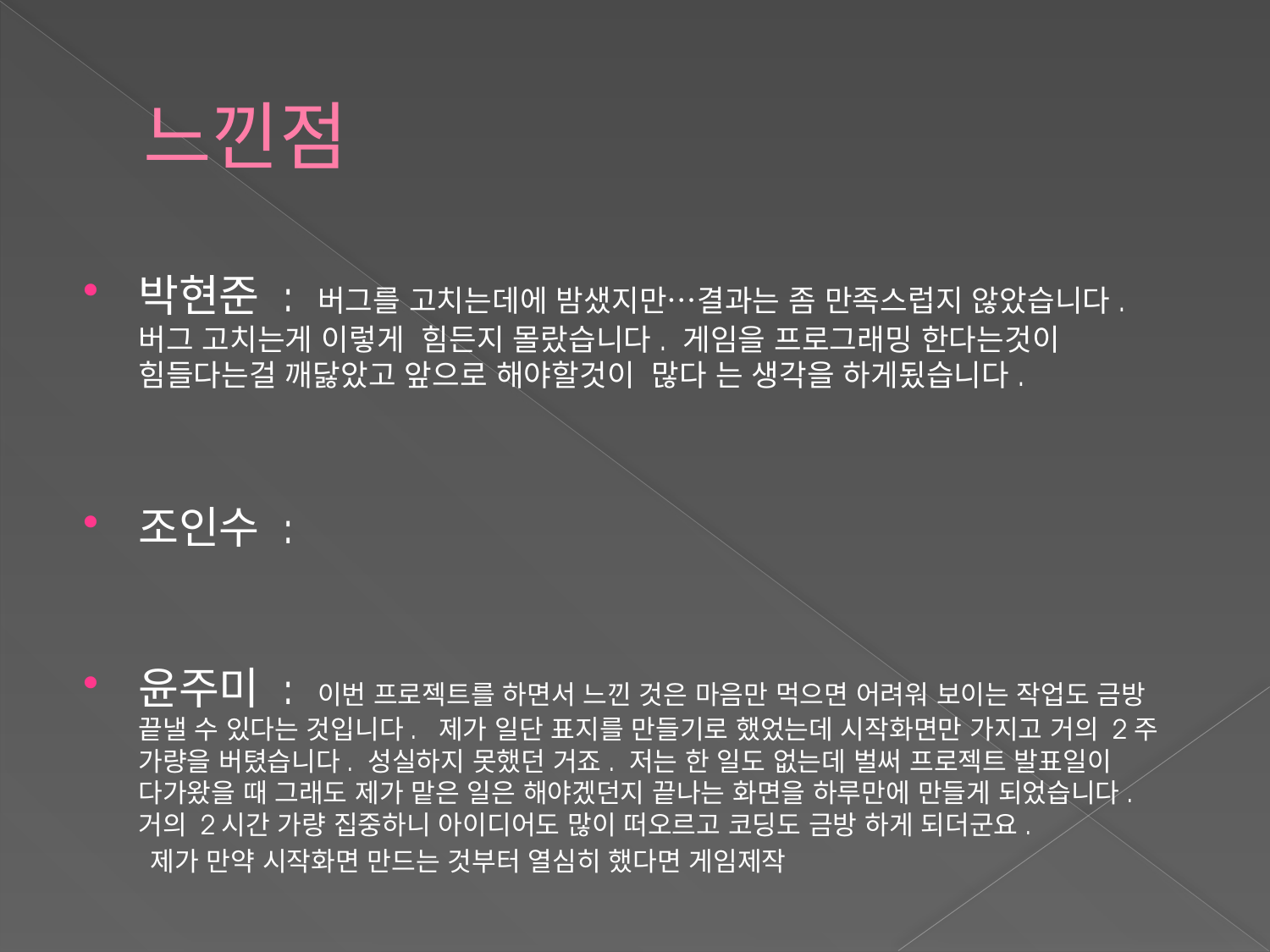

# 느낀점
박현준 : 버그를 고치는데에 밤샜지만…결과는 좀 만족스럽지 않았습니다. 버그 고치는게 이렇게  힘든지 몰랐습니다. 게임을 프로그래밍 한다는것이 힘들다는걸 깨닳았고 앞으로 해야할것이  많다 는 생각을 하게됬습니다.

조인수 :

윤주미 : 이번 프로젝트를 하면서 느낀 것은 마음만 먹으면 어려워 보이는 작업도 금방 끝낼 수 있다는 것입니다.  제가 일단 표지를 만들기로 했었는데 시작화면만 가지고 거의 2주 가량을 버텼습니다. 성실하지 못했던 거죠. 저는 한 일도 없는데 벌써 프로젝트 발표일이 다가왔을 때 그래도 제가 맡은 일은 해야겠던지 끝나는 화면을 하루만에 만들게 되었습니다. 거의 2시간 가량 집중하니 아이디어도 많이 떠오르고 코딩도 금방 하게 되더군요.
        제가 만약 시작화면 만드는 것부터 열심히 했다면 게임제작